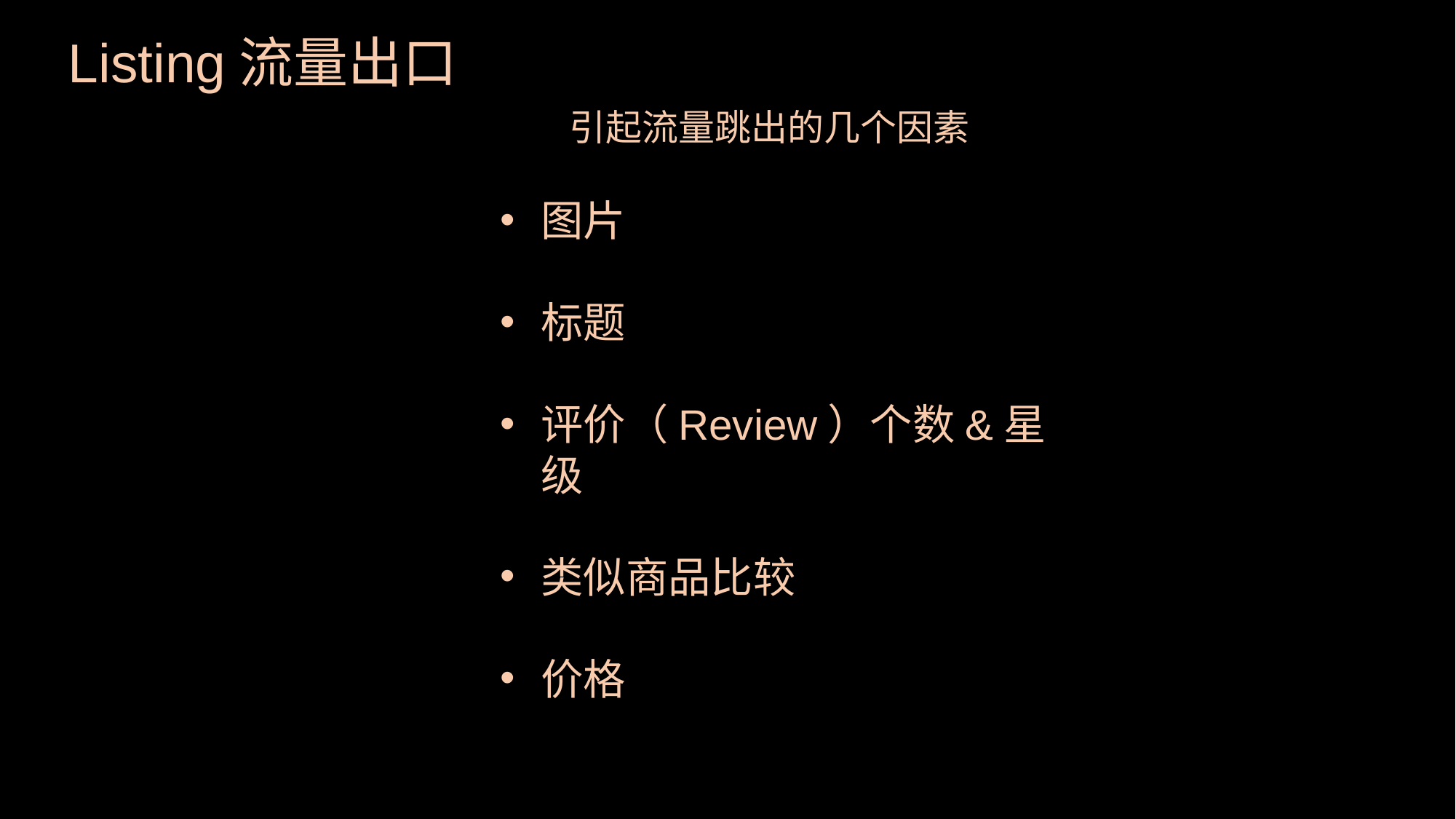

Listing流量出口
引起流量跳出的几个因素
图片

标题

评价（Review）个数&星级

类似商品比较

价格